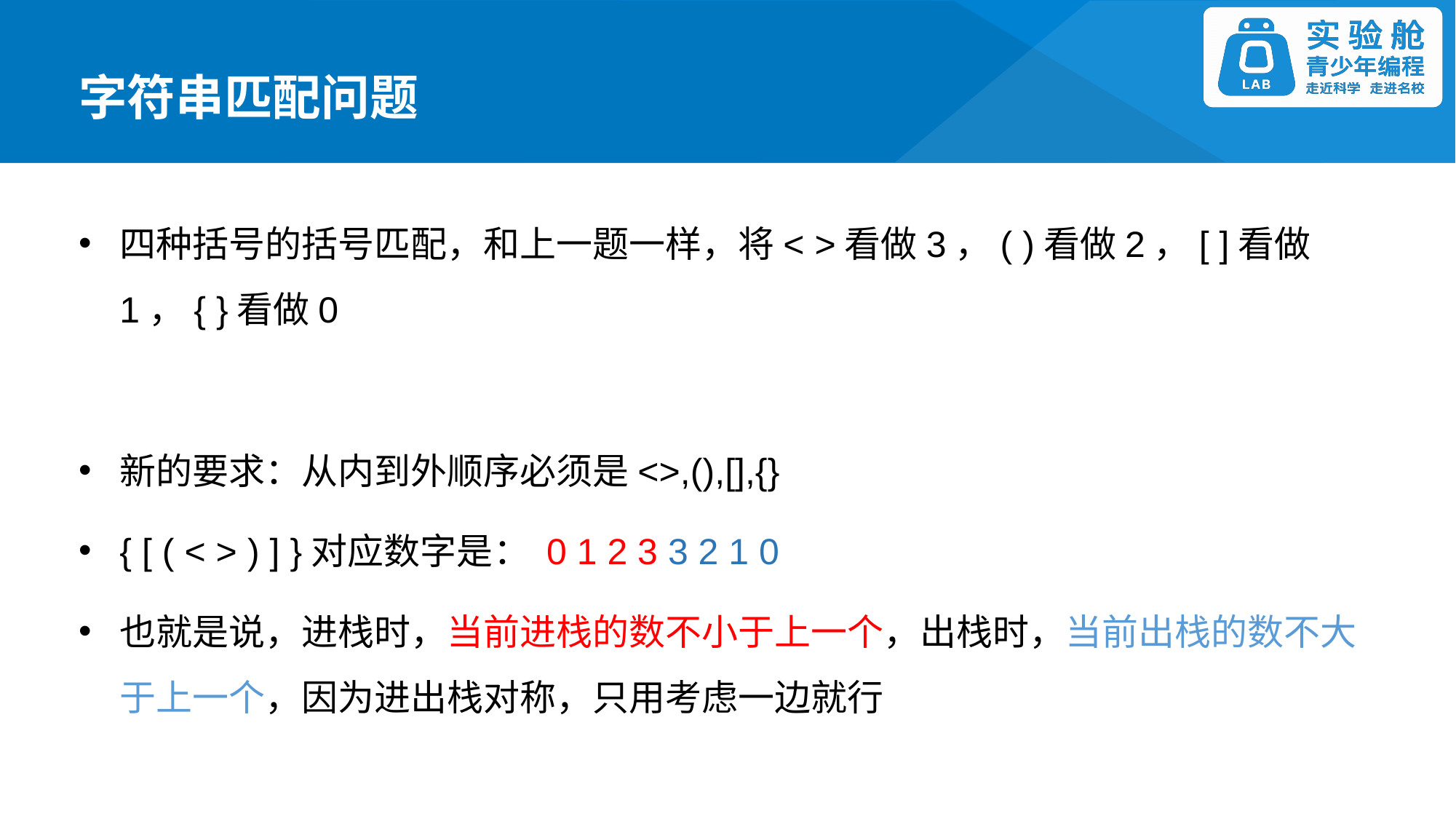

字符串匹配问题
四种括号的括号匹配，和上一题一样，将< >看做3，( )看做2，[ ]看做1，{ }看做0

新的要求：从内到外顺序必须是<>,(),[],{}
{ [ ( < > ) ] }对应数字是： 0 1 2 3 3 2 1 0
也就是说，进栈时，当前进栈的数不小于上一个，出栈时，当前出栈的数不大于上一个，因为进出栈对称，只用考虑一边就行